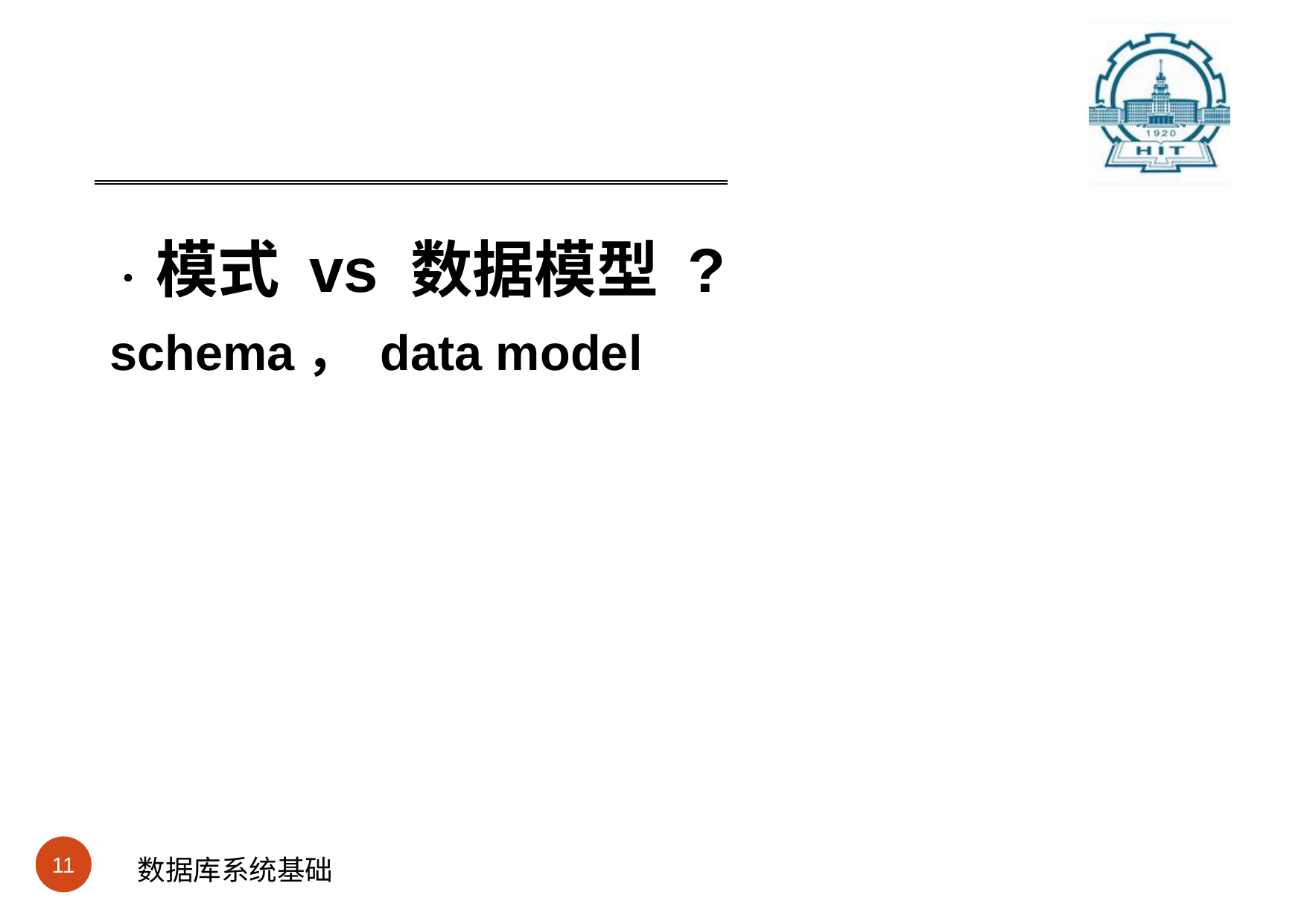

•模式 vs 数据模型 ?
schema， data model